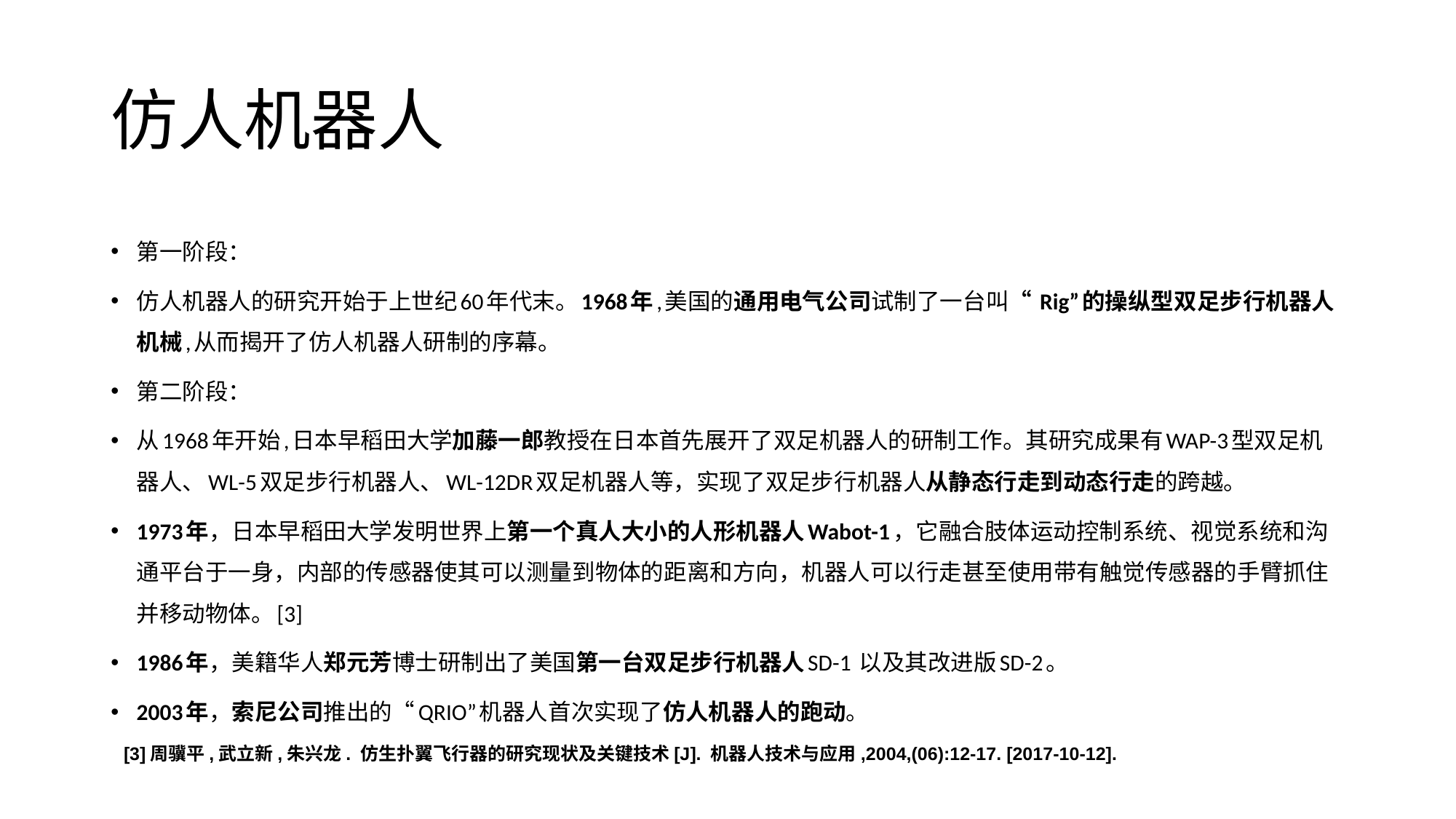

# 仿人机器人
第一阶段：
仿人机器人的研究开始于上世纪60年代末。1968年,美国的通用电气公司试制了一台叫“ Rig”的操纵型双足步行机器人机械,从而揭开了仿人机器人研制的序幕。
第二阶段：
从1968年开始,日本早稻田大学加藤一郎教授在日本首先展开了双足机器人的研制工作。其研究成果有WAP-3型双足机器人、WL-5双足步行机器人、WL-12DR双足机器人等，实现了双足步行机器人从静态行走到动态行走的跨越。
1973年，日本早稻田大学发明世界上第一个真人大小的人形机器人Wabot-1，它融合肢体运动控制系统、视觉系统和沟通平台于一身，内部的传感器使其可以测量到物体的距离和方向，机器人可以行走甚至使用带有触觉传感器的手臂抓住并移动物体。[3]
1986年，美籍华人郑元芳博士研制出了美国第一台双足步行机器人SD-1 以及其改进版SD-2。
2003年，索尼公司推出的“QRIO”机器人首次实现了仿人机器人的跑动。
[3]周骥平,武立新,朱兴龙. 仿生扑翼飞行器的研究现状及关键技术[J]. 机器人技术与应用,2004,(06):12-17. [2017-10-12].